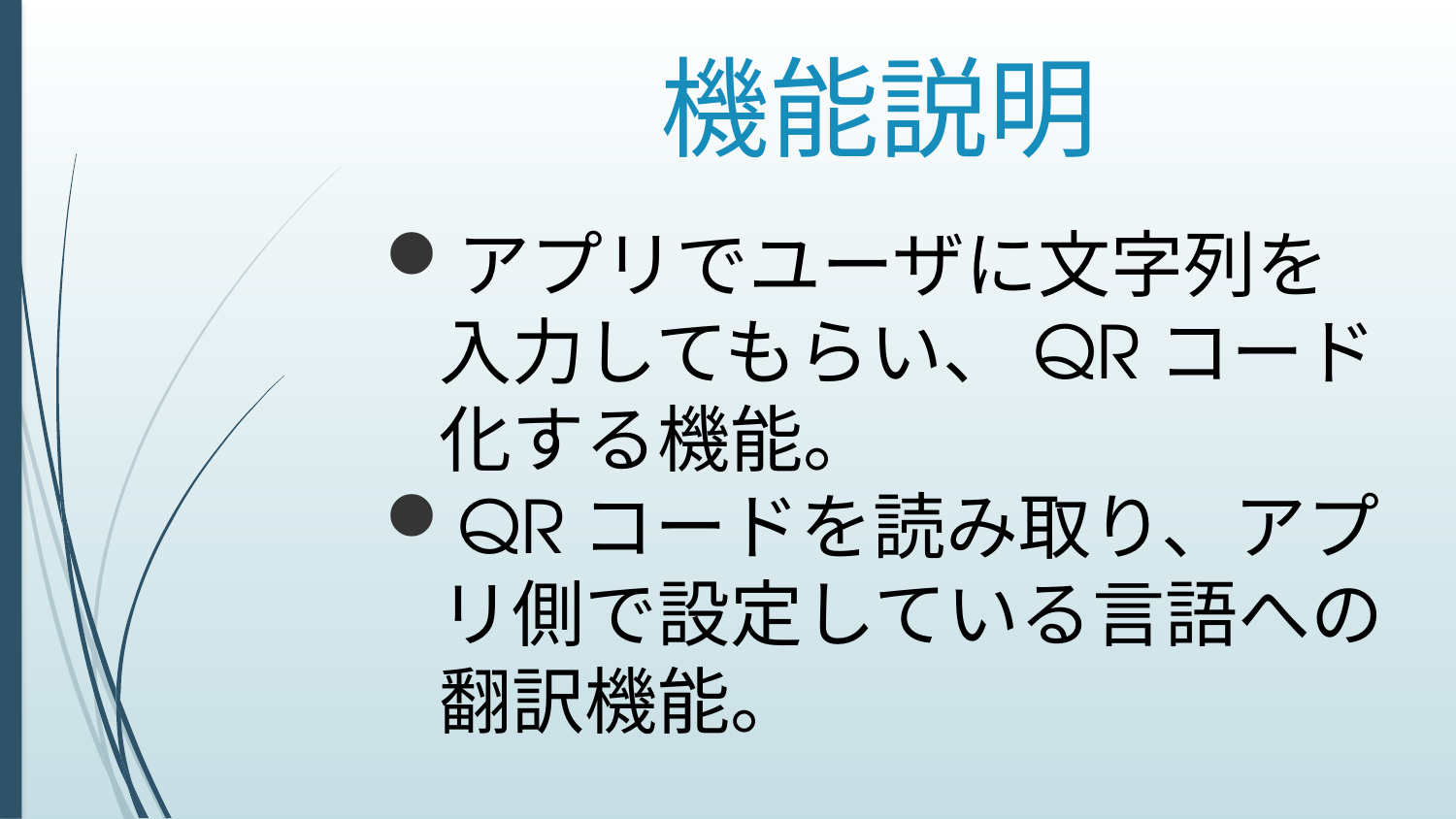

機能説明
アプリでユーザに文字列を入力してもらい、QRコード化する機能。
QRコードを読み取り、アプリ側で設定している言語への翻訳機能。